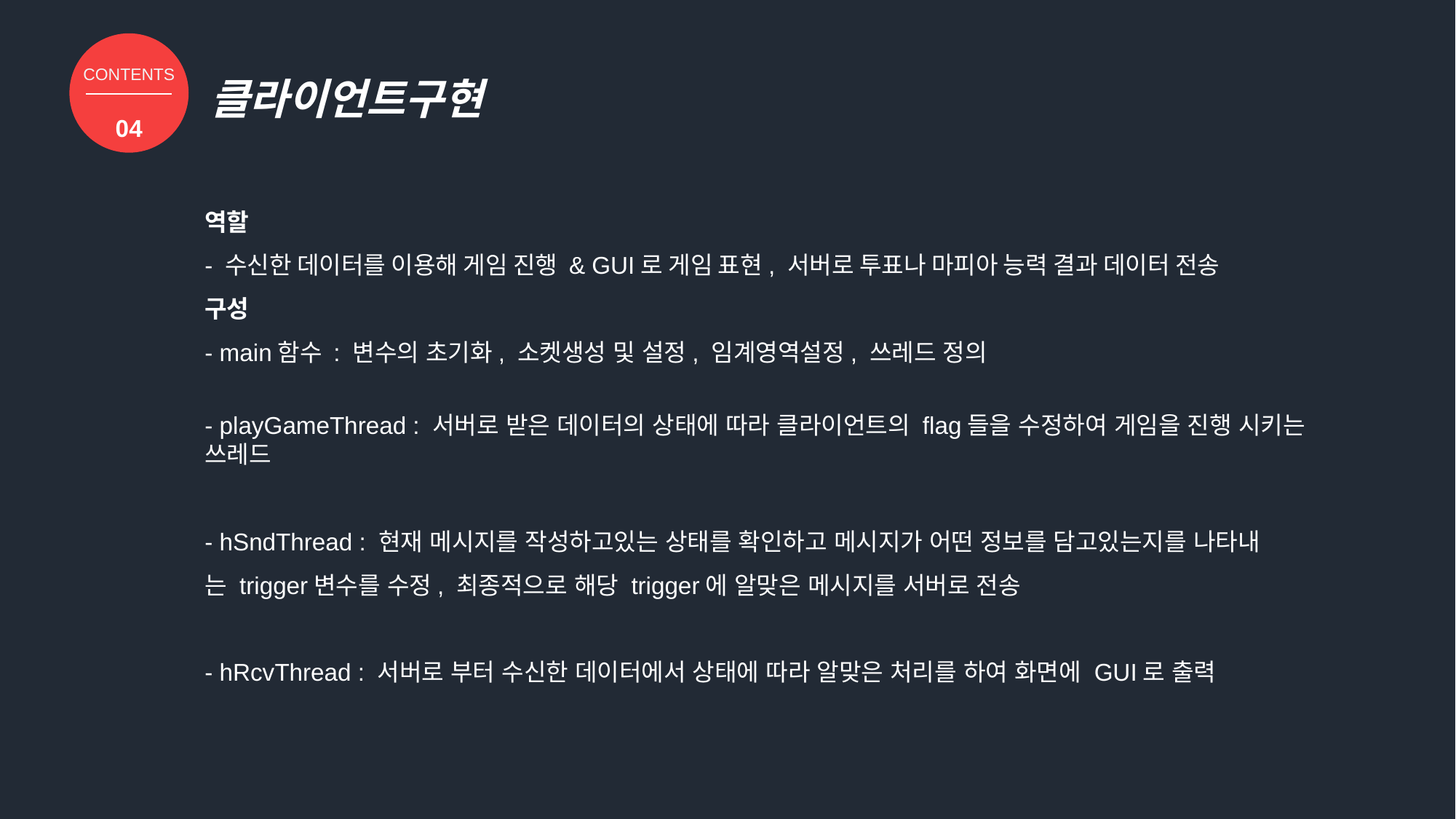

CONTENTS
04
클라이언트구현
역할
- 수신한 데이터를 이용해 게임 진행 & GUI로 게임 표현, 서버로 투표나 마피아 능력 결과 데이터 전송
구성
- main함수 : 변수의 초기화, 소켓생성 및 설정, 임계영역설정, 쓰레드 정의

- playGameThread : 서버로 받은 데이터의 상태에 따라 클라이언트의 flag들을 수정하여 게임을 진행 시키는 쓰레드

- hSndThread : 현재 메시지를 작성하고있는 상태를 확인하고 메시지가 어떤 정보를 담고있는지를 나타내는 trigger변수를 수정, 최종적으로 해당 trigger에 알맞은 메시지를 서버로 전송

- hRcvThread : 서버로 부터 수신한 데이터에서 상태에 따라 알맞은 처리를 하여 화면에 GUI로 출력